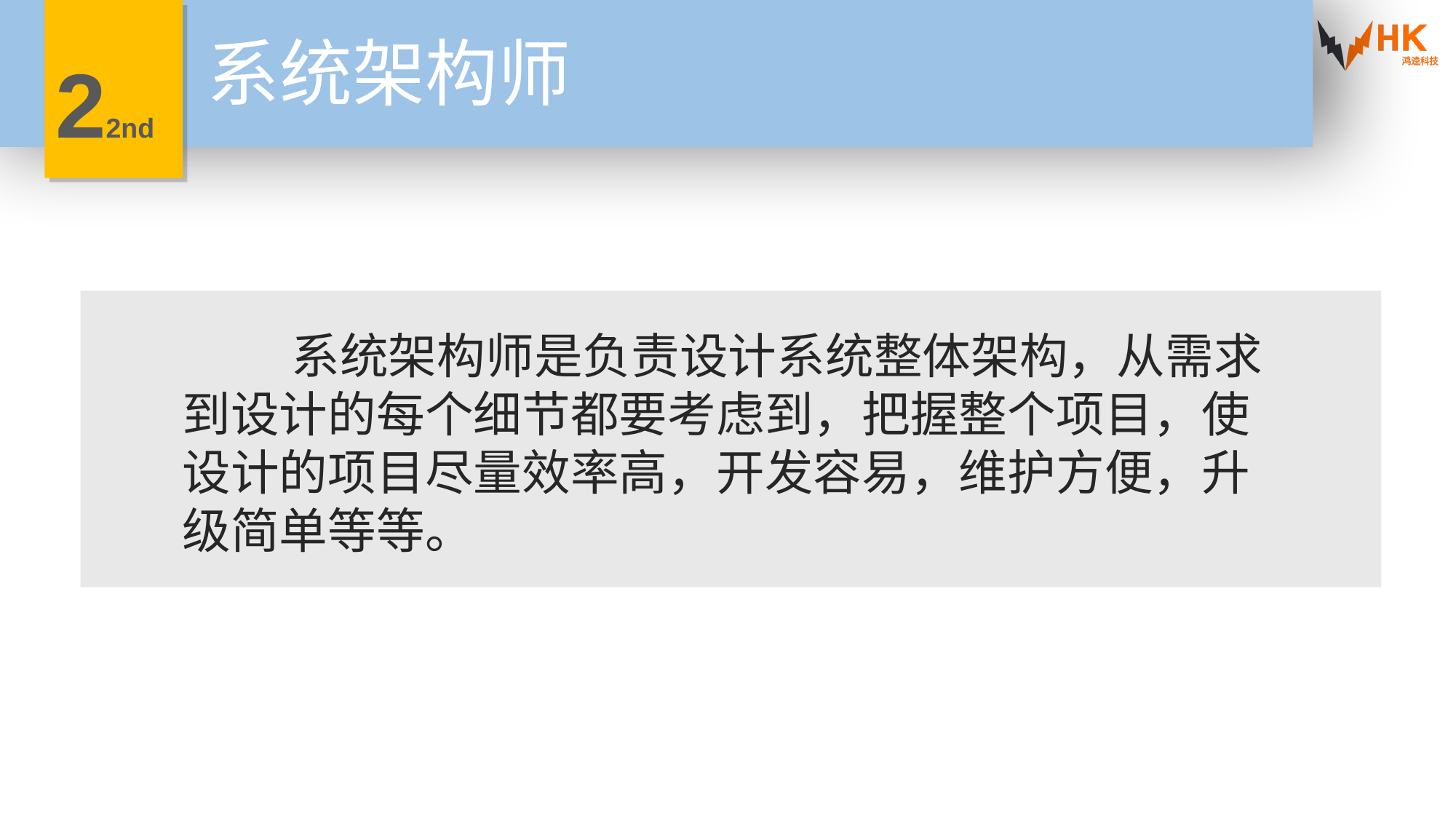

系统架构师
22nd

	系统架构师是负责设计系统整体架构，从需求到设计的每个细节都要考虑到，把握整个项目，使设计的项目尽量效率高，开发容易，维护方便，升级简单等等。